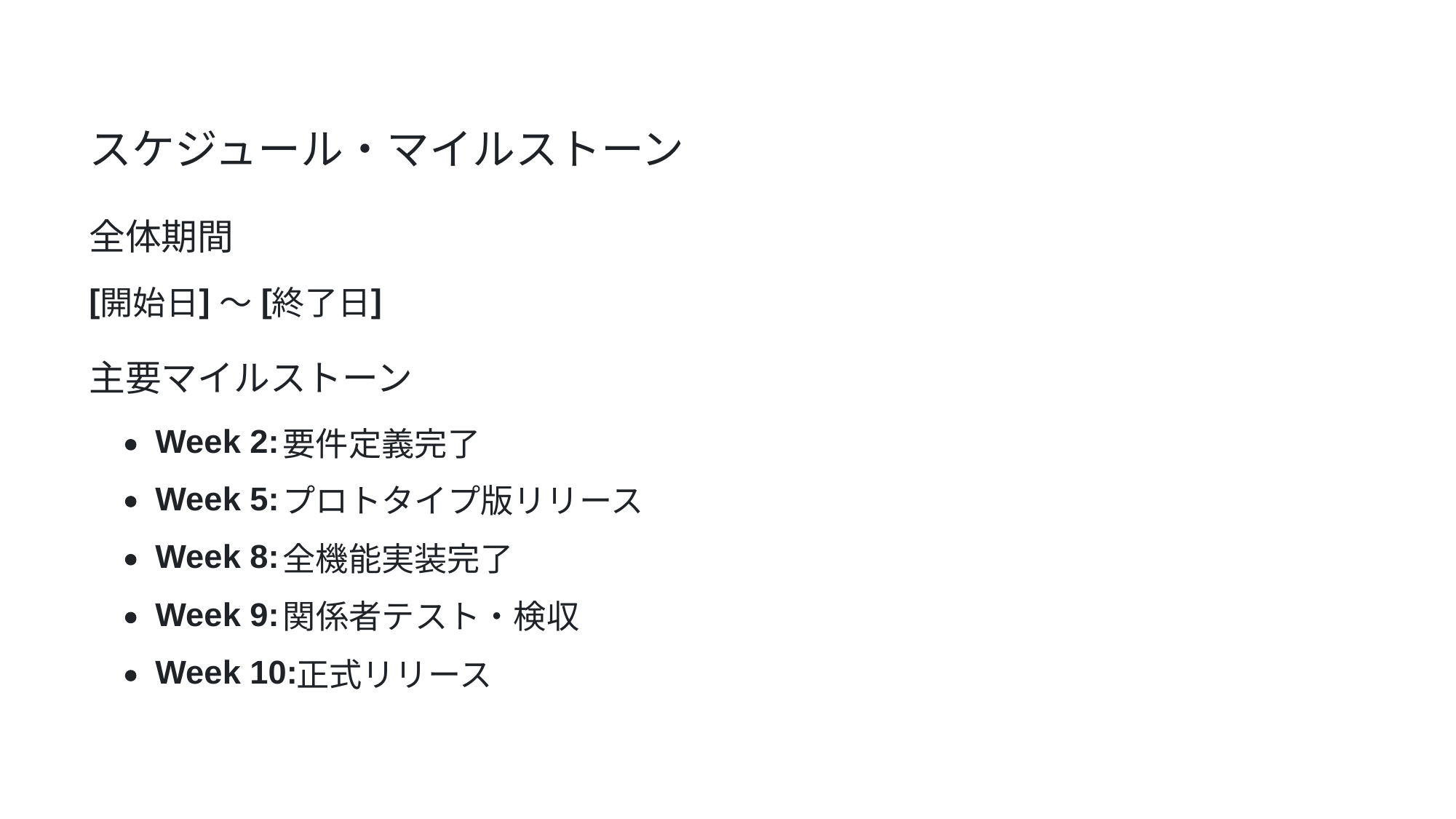

スケジュール‧マイルストーン
全体期間
[
]
 [
]
開始⽇
〜
終了⽇
主要マイルストーン
Week 2:
要件定義完了

Week 5:
プロトタイプ版リリース

Week 8:
全機能実装完了

Week 9:
関係者テスト‧検収

Week 10:
正式リリース